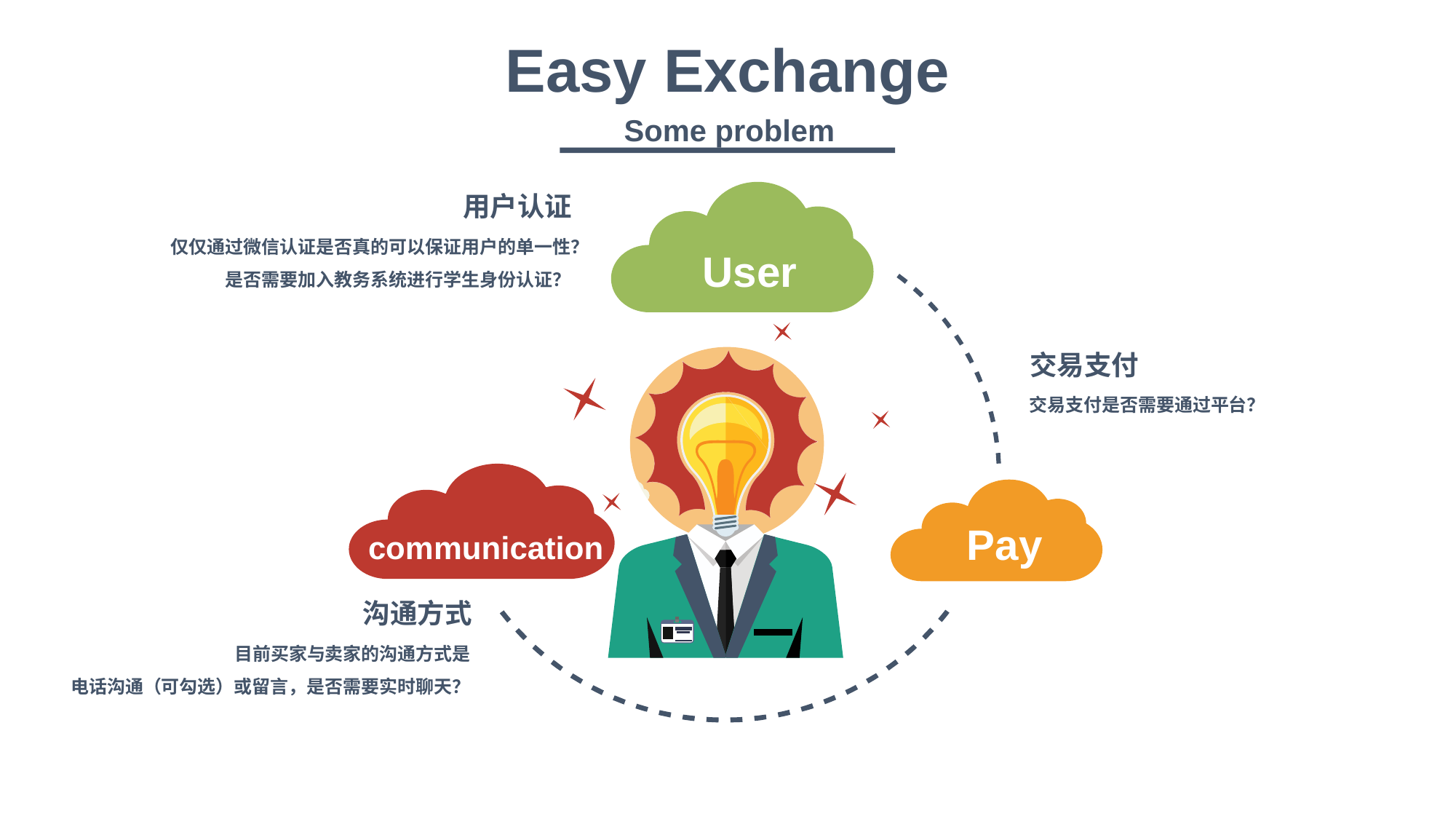

Easy Exchange
Some problem

用户认证
仅仅通过微信认证是否真的可以保证用户的单一性？是否需要加入教务系统进行学生身份认证？

User

交易支付
交易支付是否需要通过平台？

Pay
communication
沟通方式
目前买家与卖家的沟通方式是
电话沟通（可勾选）或留言，是否需要实时聊天？